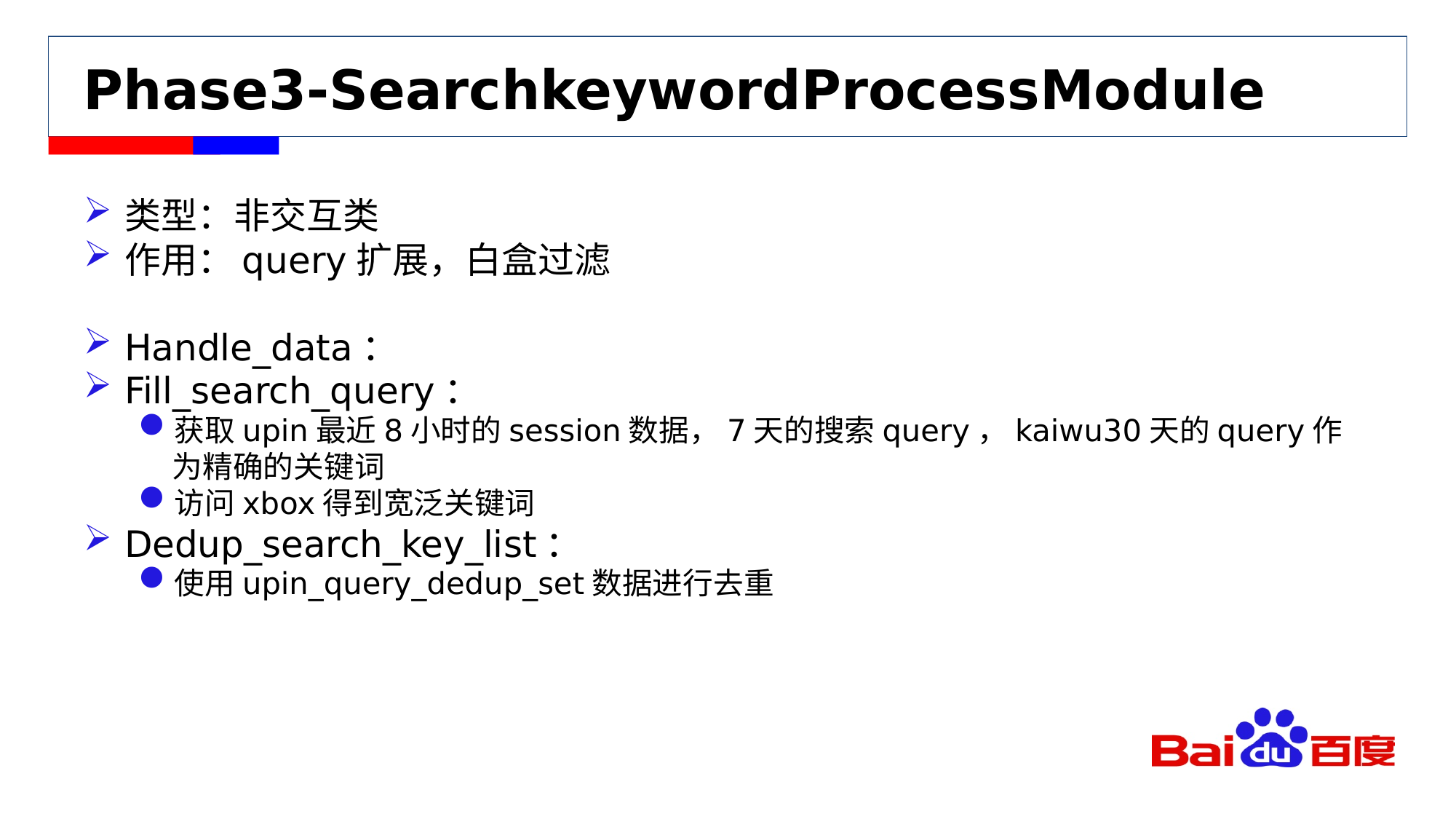

# Phase3-SearchkeywordProcessModule
类型：非交互类
作用：query扩展，白盒过滤

Handle_data：
Fill_search_query：
获取upin最近8小时的session数据，7天的搜索query，kaiwu30天的query作为精确的关键词
访问xbox得到宽泛关键词
Dedup_search_key_list：
使用upin_query_dedup_set数据进行去重